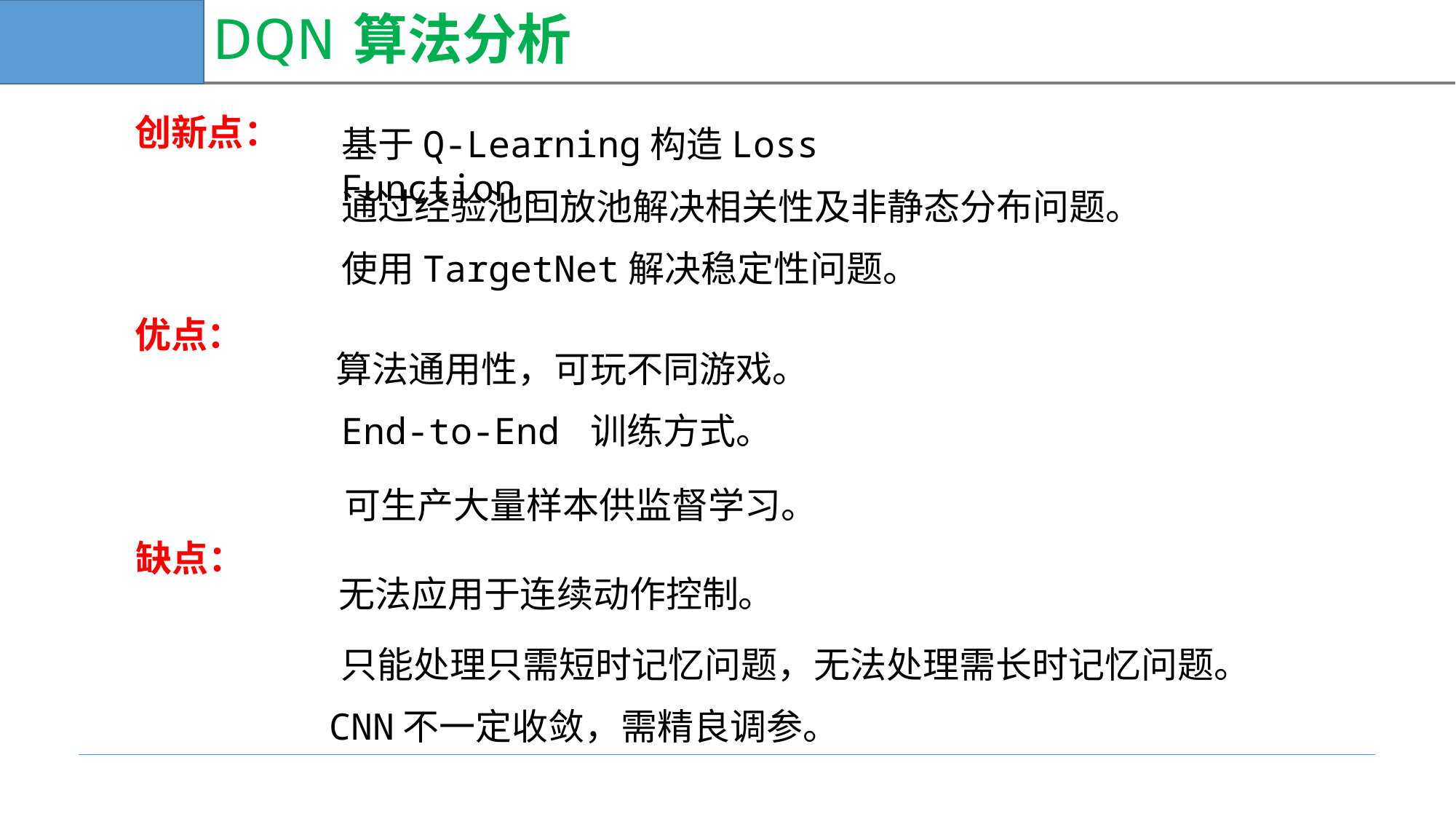

# DQN算法分析
创新点：
基于Q-Learning构造Loss Function。
通过经验池回放池解决相关性及非静态分布问题。
使用TargetNet解决稳定性问题。
优点：
算法通用性，可玩不同游戏。
End-to-End 训练方式。
可生产大量样本供监督学习。
缺点：
无法应用于连续动作控制。
只能处理只需短时记忆问题，无法处理需长时记忆问题。
CNN不一定收敛，需精良调参。